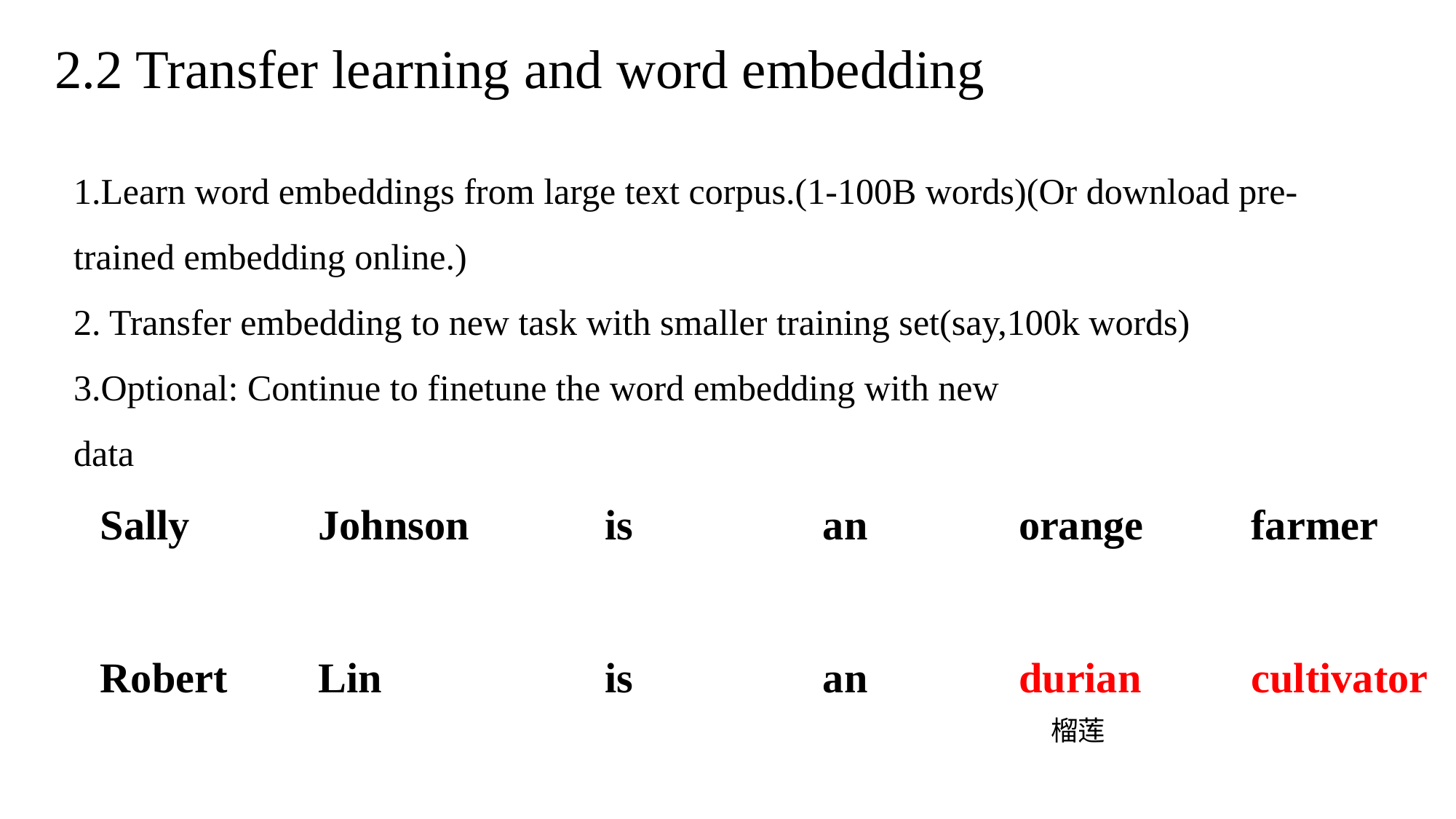

2.2 Transfer learning and word embedding
1.Learn word embeddings from large text corpus.(1-100B words)(Or download pre-trained embedding online.)
2. Transfer embedding to new task with smaller training set(say,100k words)
3.Optional: Continue to finetune the word embedding with new
data
Sally

Robert
Johnson

Lin
is

is
an

an
orange

durian
farmer

cultivator
榴莲